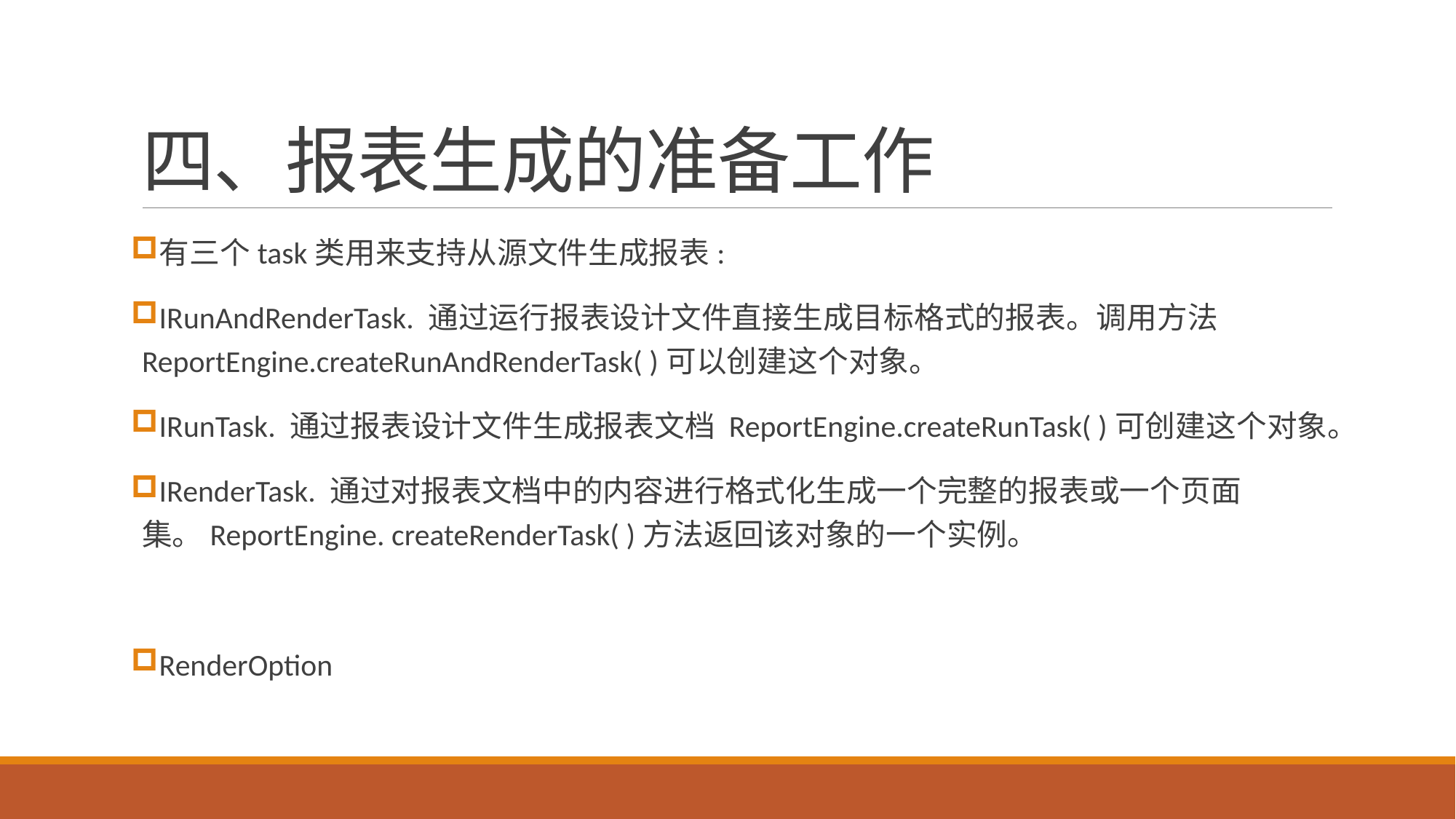

# 四、报表生成的准备工作
有三个task类用来支持从源文件生成报表:
IRunAndRenderTask. 通过运行报表设计文件直接生成目标格式的报表。调用方法ReportEngine.createRunAndRenderTask( )可以创建这个对象。
IRunTask. 通过报表设计文件生成报表文档 ReportEngine.createRunTask( )可创建这个对象。
IRenderTask. 通过对报表文档中的内容进行格式化生成一个完整的报表或一个页面集。ReportEngine. createRenderTask( )方法返回该对象的一个实例。

RenderOption